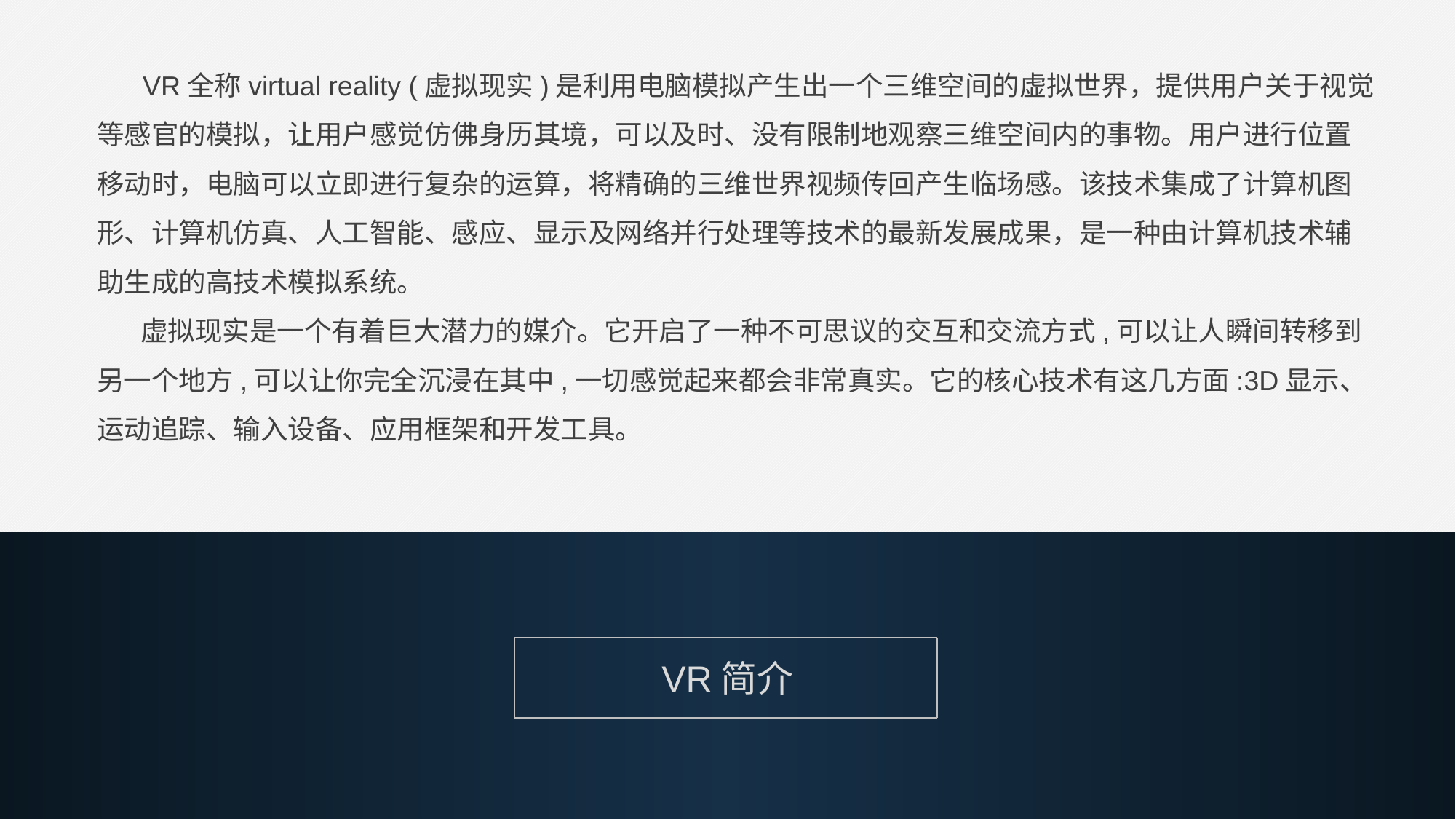

VR全称virtual reality (虚拟现实)是利用电脑模拟产生出一个三维空间的虚拟世界，提供用户关于视觉等感官的模拟，让用户感觉仿佛身历其境，可以及时、没有限制地观察三维空间内的事物。用户进行位置移动时，电脑可以立即进行复杂的运算，将精确的三维世界视频传回产生临场感。该技术集成了计算机图形、计算机仿真、人工智能、感应、显示及网络并行处理等技术的最新发展成果，是一种由计算机技术辅助生成的高技术模拟系统。
      虚拟现实是一个有着巨大潜力的媒介。它开启了一种不可思议的交互和交流方式,可以让人瞬间转移到另一个地方,可以让你完全沉浸在其中,一切感觉起来都会非常真实。它的核心技术有这几方面:3D显示、运动追踪、输入设备、应用框架和开发工具。

VR简介